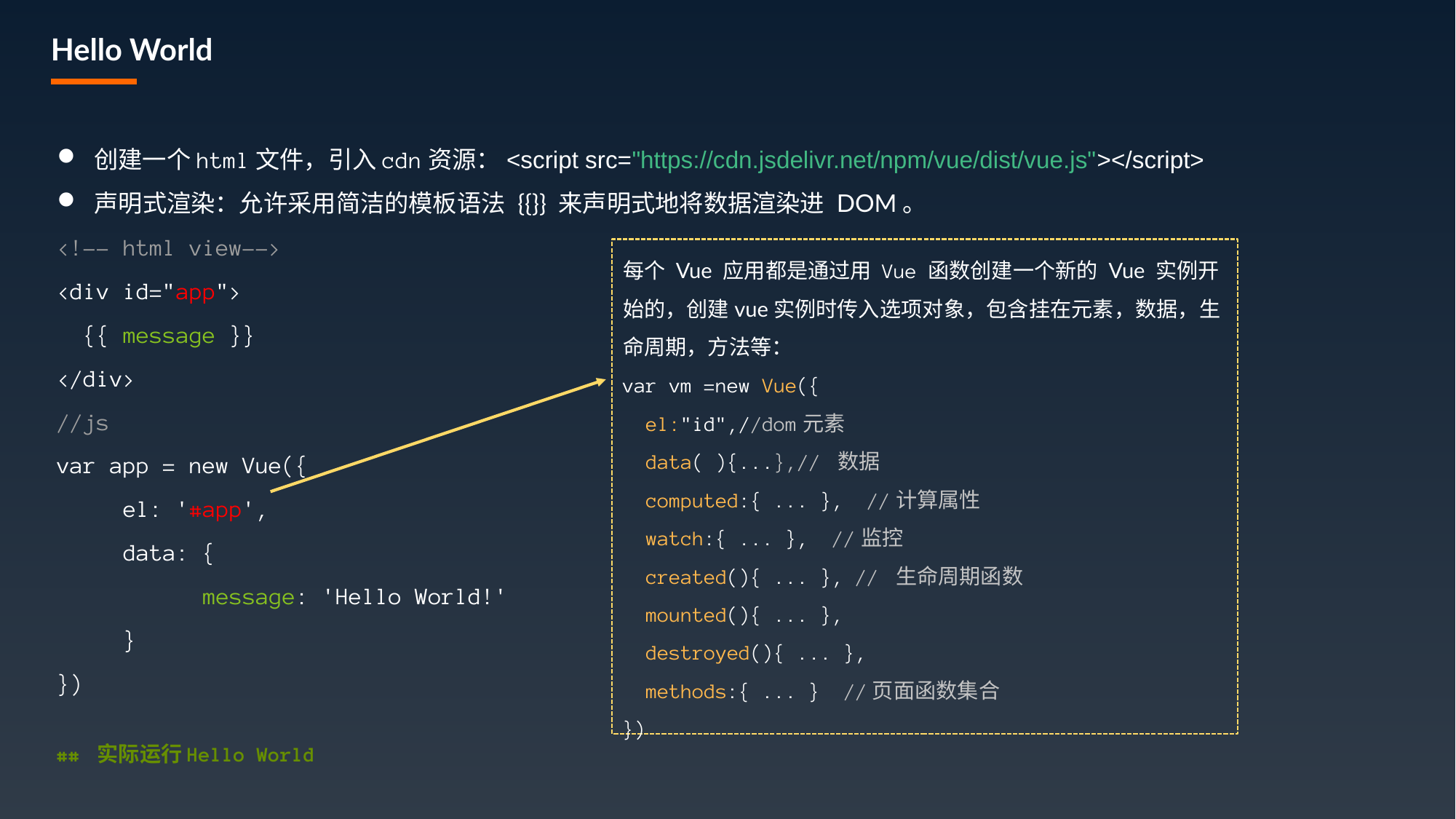

Hello World

创建一个html文件，引入cdn资源：<script src="https://cdn.jsdelivr.net/npm/vue/dist/vue.js"></script>
声明式渲染：允许采用简洁的模板语法 {{}} 来声明式地将数据渲染进 DOM。
<!-- html view-->
<div id="app">
  {{ message }}
</div>
//js
var app = new Vue({
     el: '#app',
     data: {
           message: 'Hello World!'
     }
})

## 实际运行Hello World

每个 Vue 应用都是通过用 Vue 函数创建一个新的 Vue 实例开始的，创建vue实例时传入选项对象，包含挂在元素，数据，生命周期，方法等：
var vm =new Vue({
  el:"id",//dom元素
  data( ){...},// 数据
  computed:{ ... },  //计算属性
  watch:{ ... },  //监控
  created(){ ... }, // 生命周期函数
  mounted(){ ... },
  destroyed(){ ... },
  methods:{ ... }  //页面函数集合
})